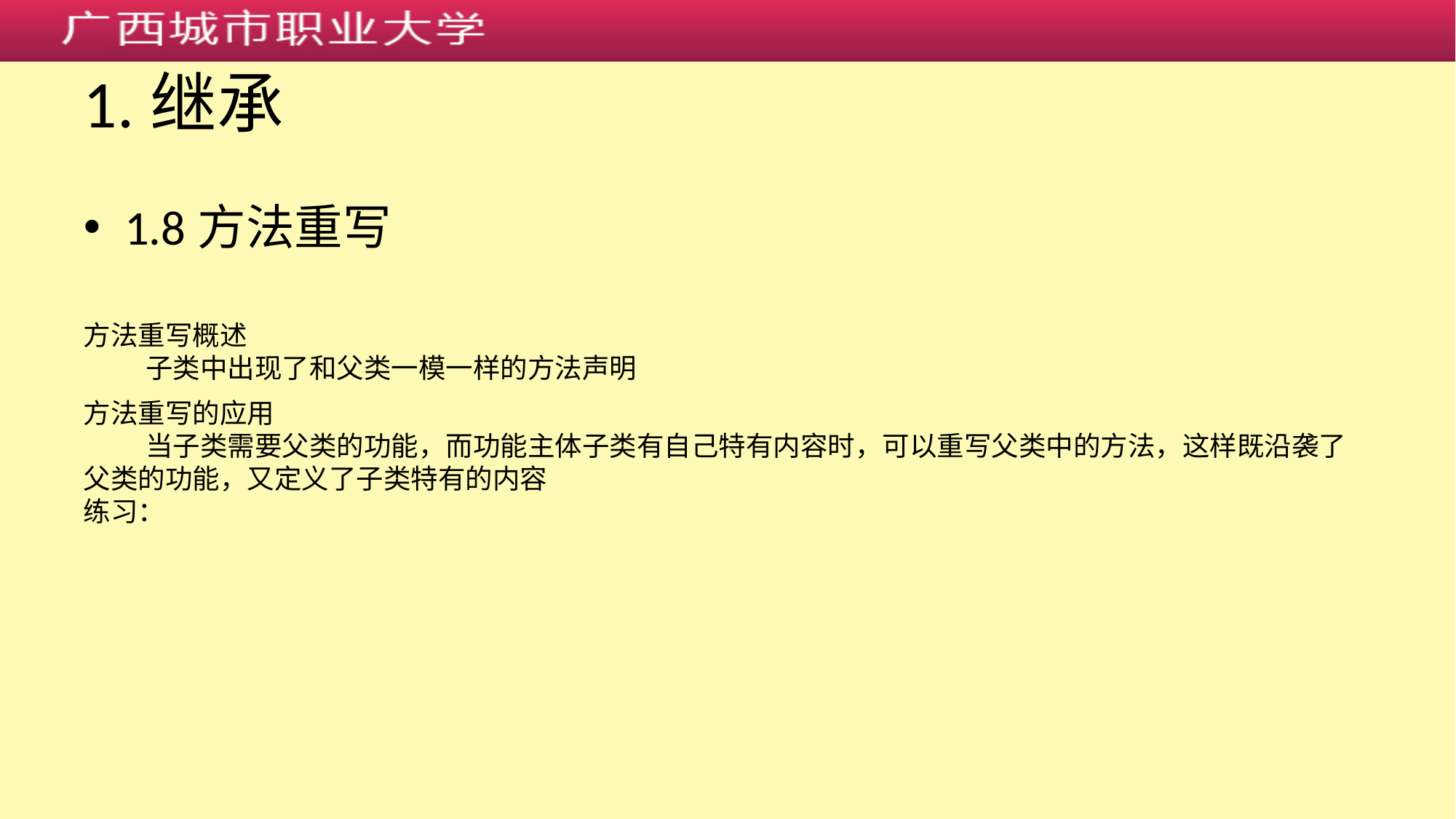

# 1.继承
1.8方法重写
方法重写概述
         子类中出现了和父类一模一样的方法声明
方法重写的应用
         当子类需要父类的功能，而功能主体子类有自己特有内容时，可以重写父类中的方法，这样既沿袭了父类的功能，又定义了子类特有的内容
练习：